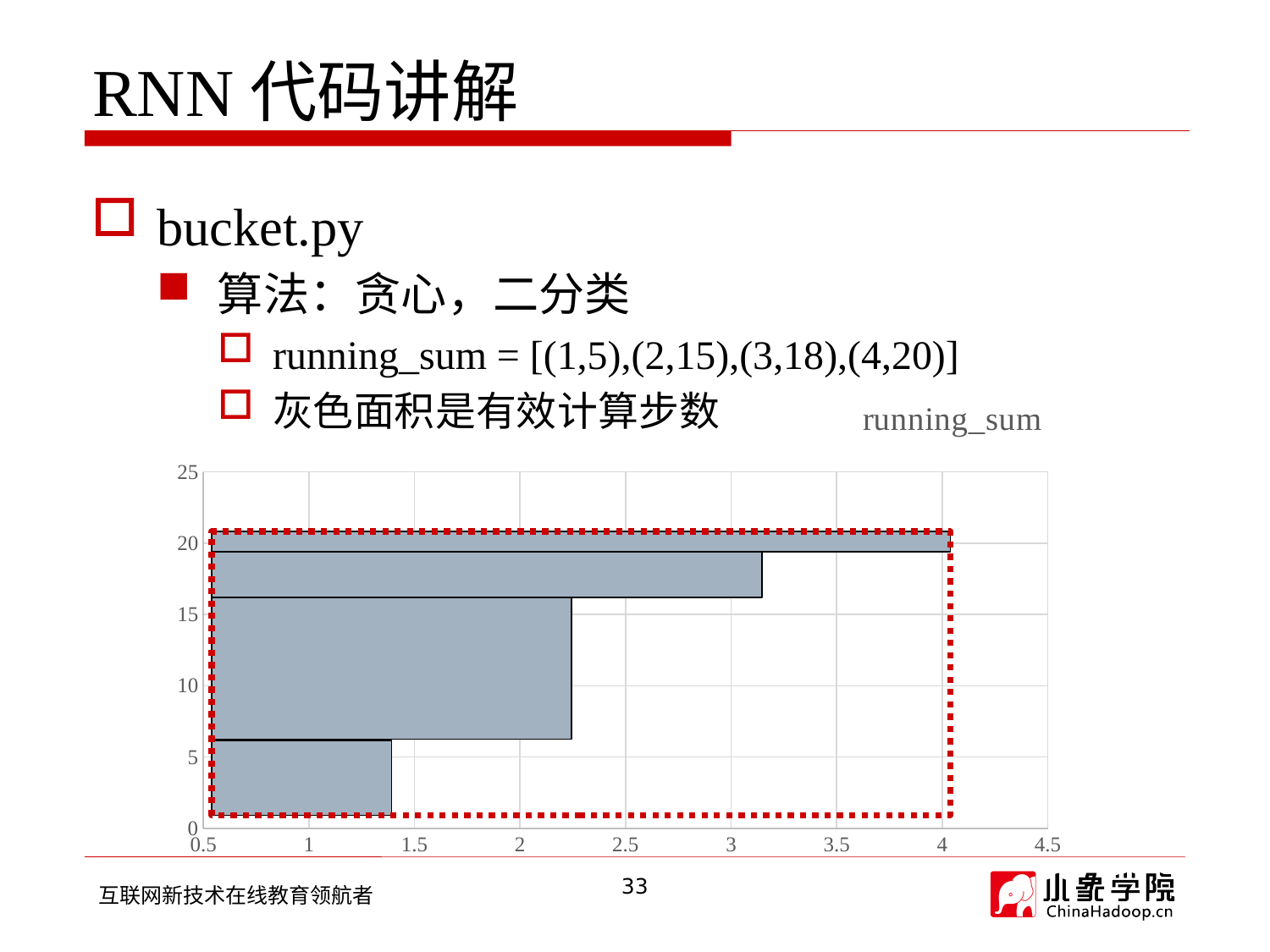

# RNN代码讲解
bucket.py
算法：贪心，二分类
running_sum = [(1,5),(2,15),(3,18),(4,20)]
灰色面积是有效计算步数

### Chart:

| Category | running_sum |
|---|---|

33